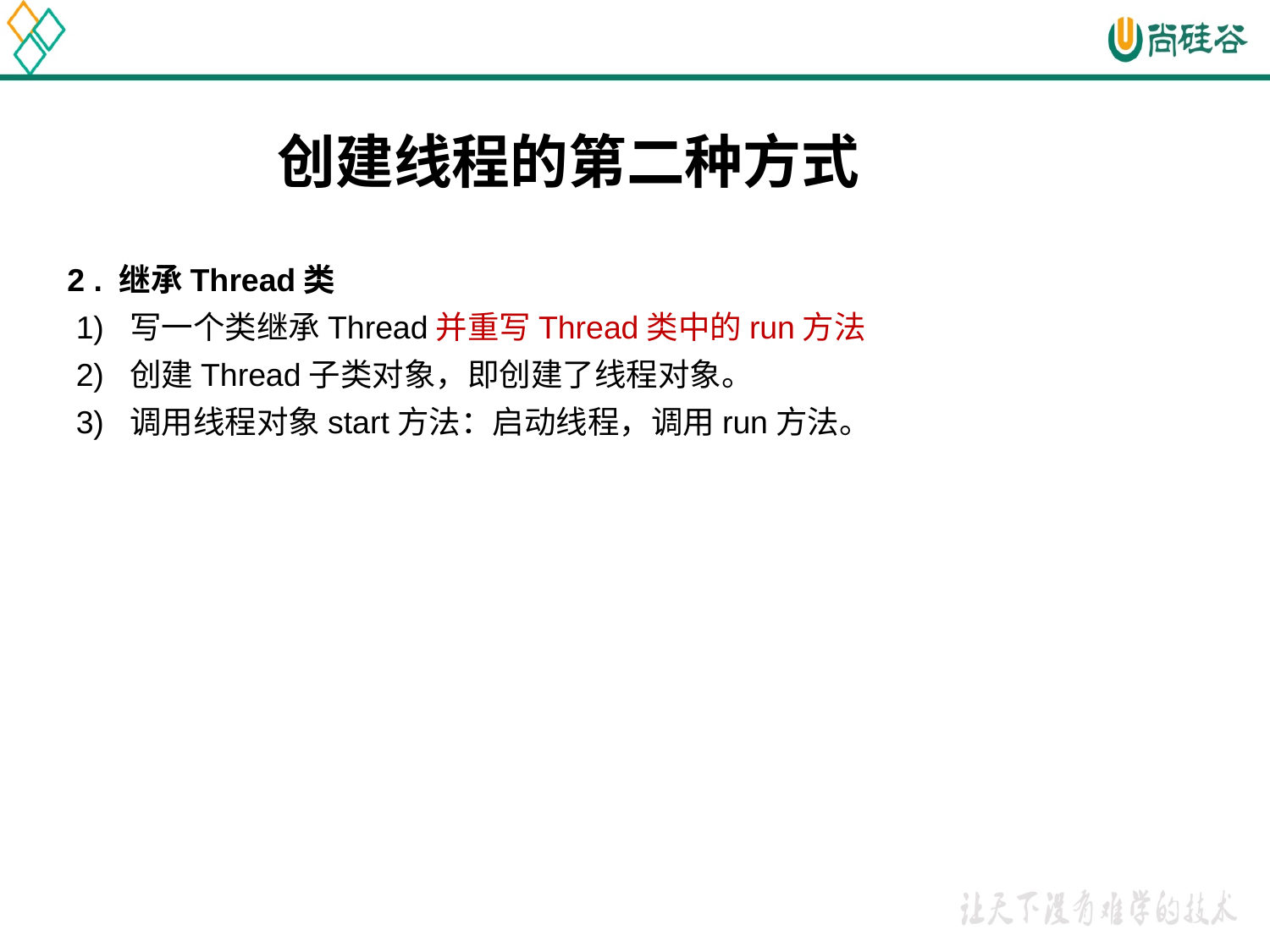

# 创建线程的第二种方式
2 . 继承Thread类
 1)  写一个类继承Thread并重写Thread类中的run方法
 2)  创建Thread子类对象，即创建了线程对象。
 3)  调用线程对象start方法：启动线程，调用run方法。